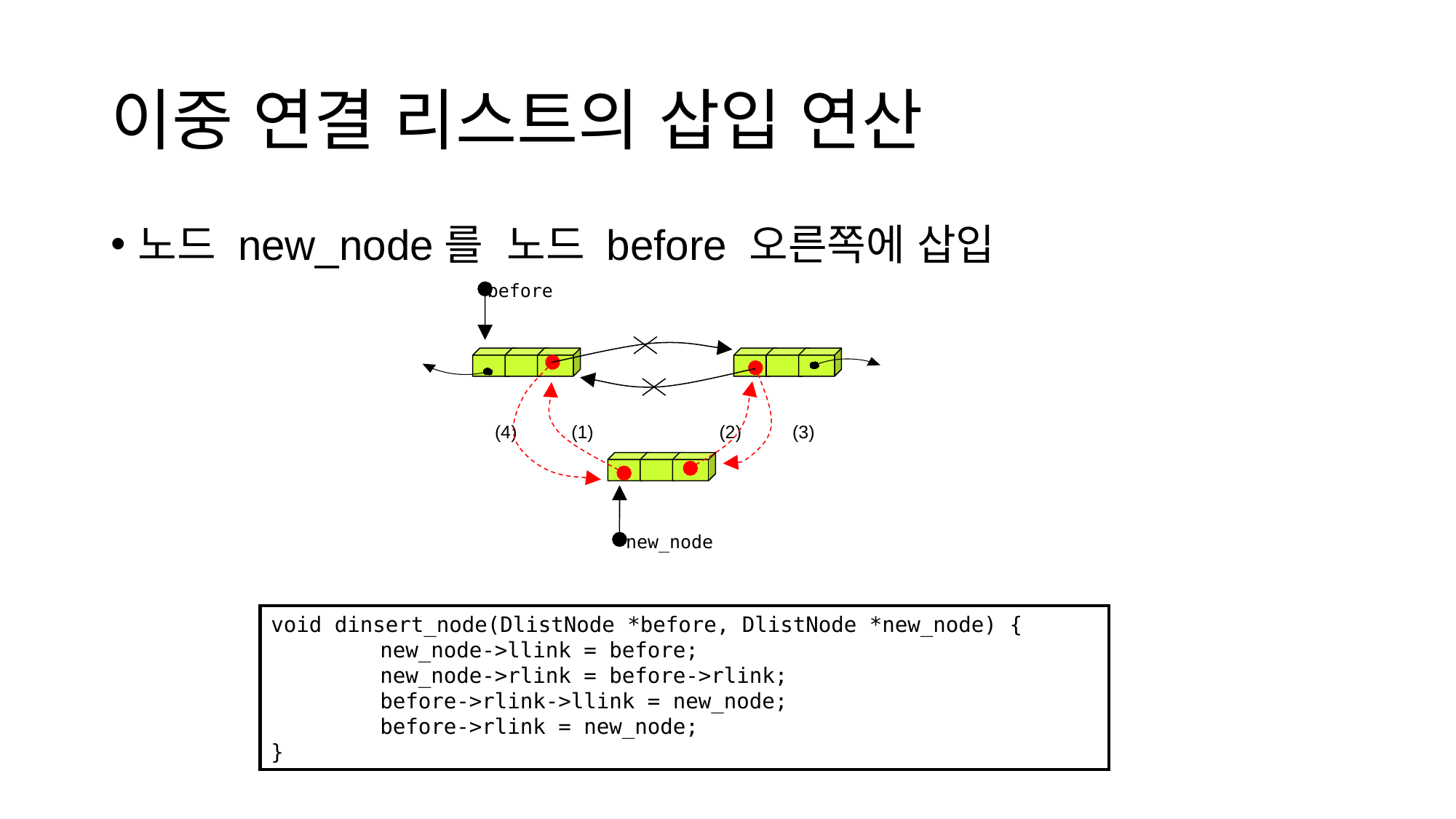

# 이중 연결 리스트의 삽입 연산
노드 new_node를  노드 before 오른쪽에 삽입
before

(4)
(1)
(2)
(3)

new_node
void dinsert_node(DlistNode *before, DlistNode *new_node) {
	new_node->llink = before;
	new_node->rlink = before->rlink;
	before->rlink->llink = new_node;
	before->rlink = new_node;
}